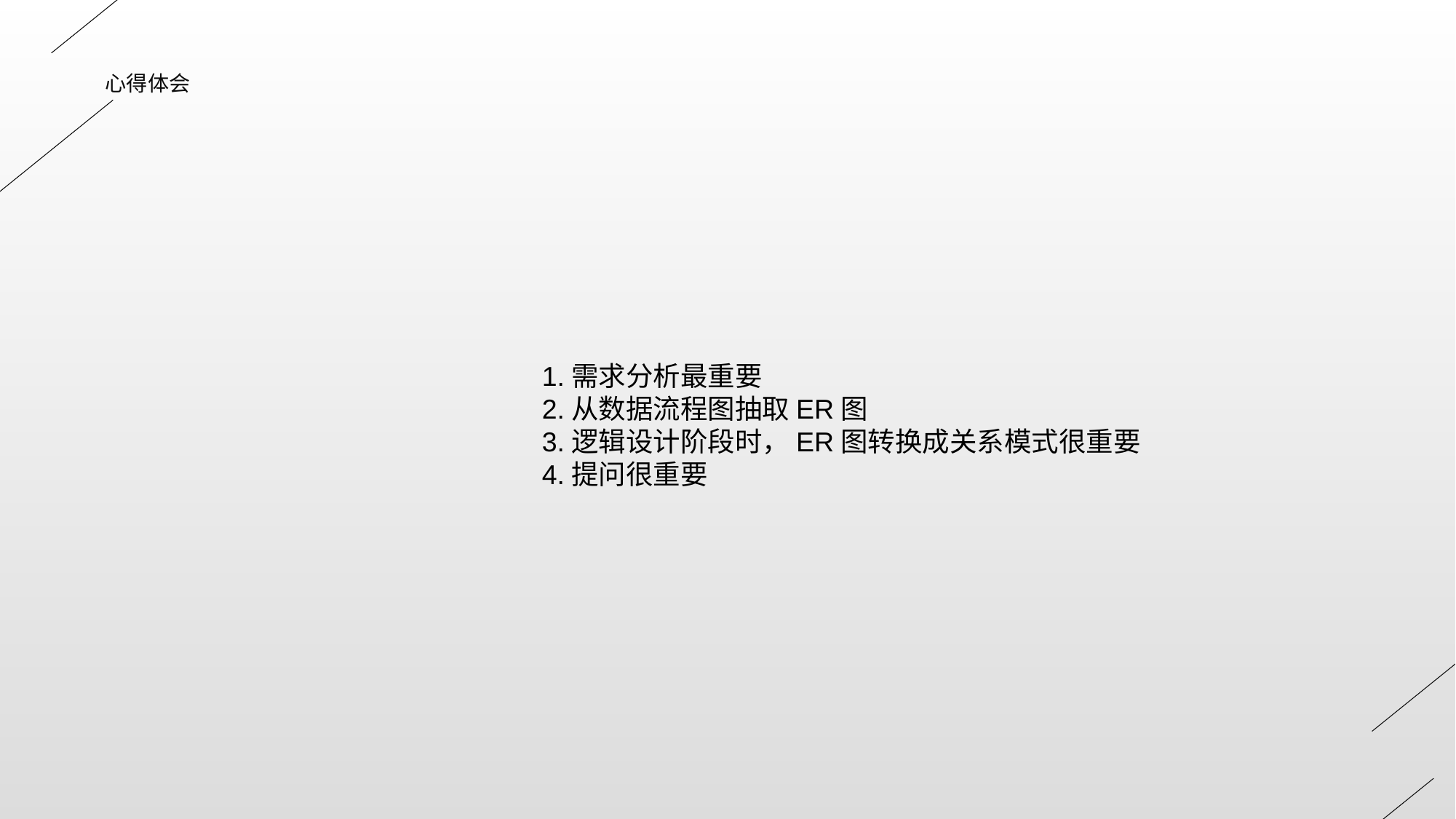

心得体会
1.需求分析最重要
2.从数据流程图抽取ER图
3.逻辑设计阶段时，ER图转换成关系模式很重要
4.提问很重要